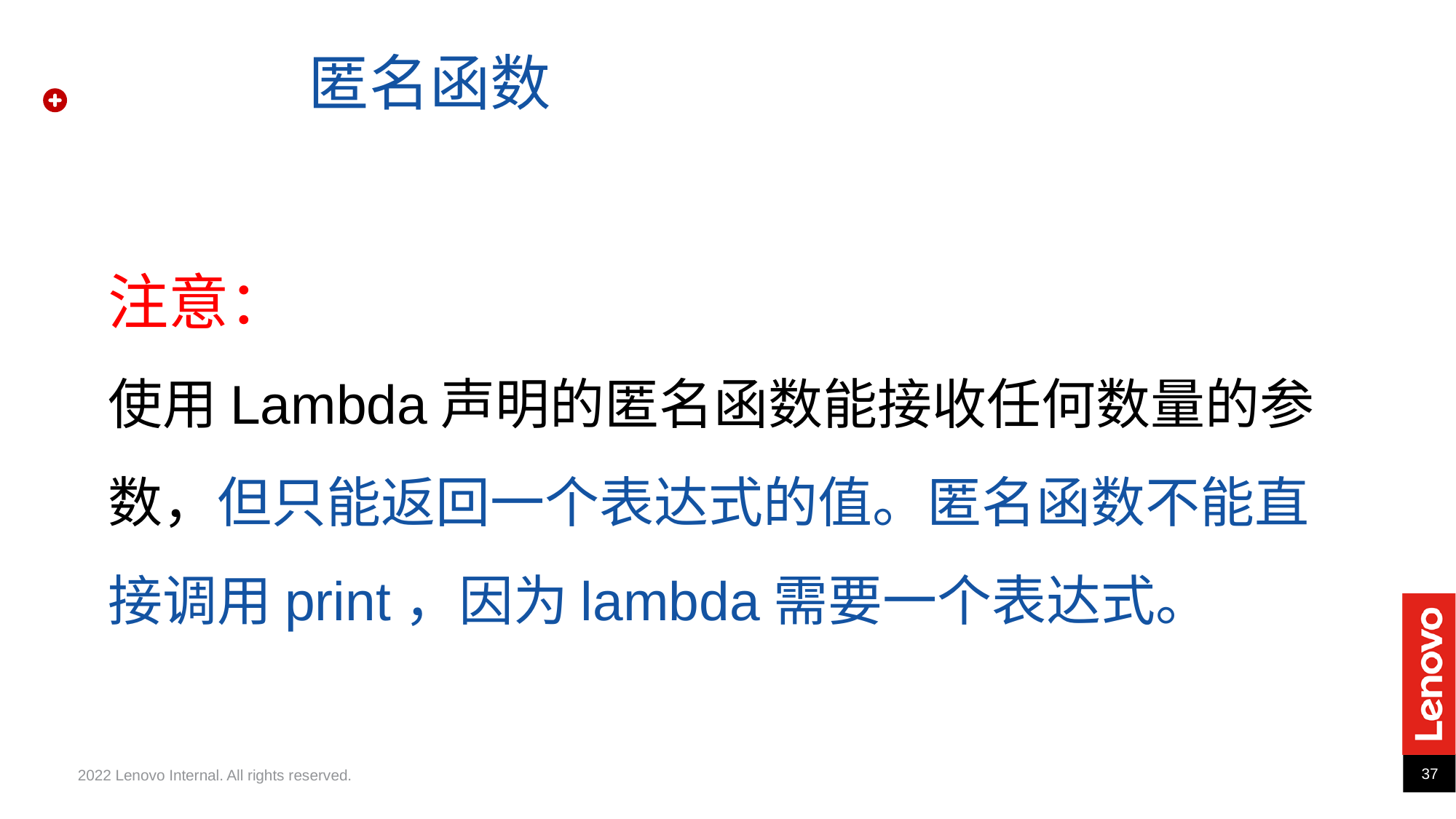

匿名函数
注意：
使用Lambda声明的匿名函数能接收任何数量的参数，但只能返回一个表达式的值。匿名函数不能直接调用print，因为lambda需要一个表达式。